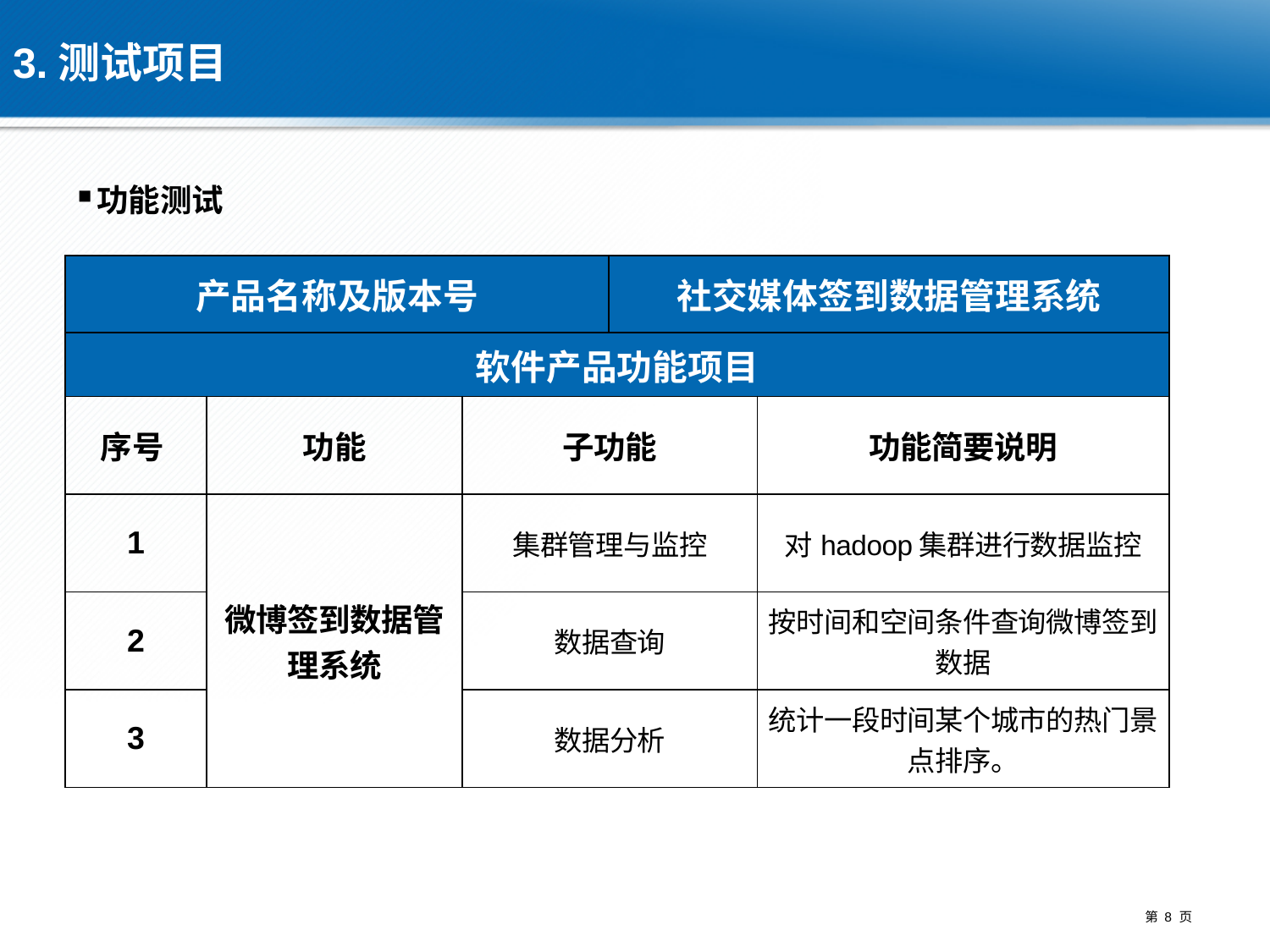

# 3.测试项目
功能测试
| 产品名称及版本号 |  |  | 社交媒体签到数据管理系统 |  |
| --- | --- | --- | --- | --- |
| 软件产品功能项目 |  |  |  |  |
| 序号 | 功能 | 子功能 |  | 功能简要说明 |
| 1 | 微博签到数据管理系统 | 集群管理与监控 |  | 对hadoop集群进行数据监控 |
| 2 |  | 数据查询 |  | 按时间和空间条件查询微博签到数据 |
| 3 |  | 数据分析 |  | 统计一段时间某个城市的热门景点排序。 |
第 8 页